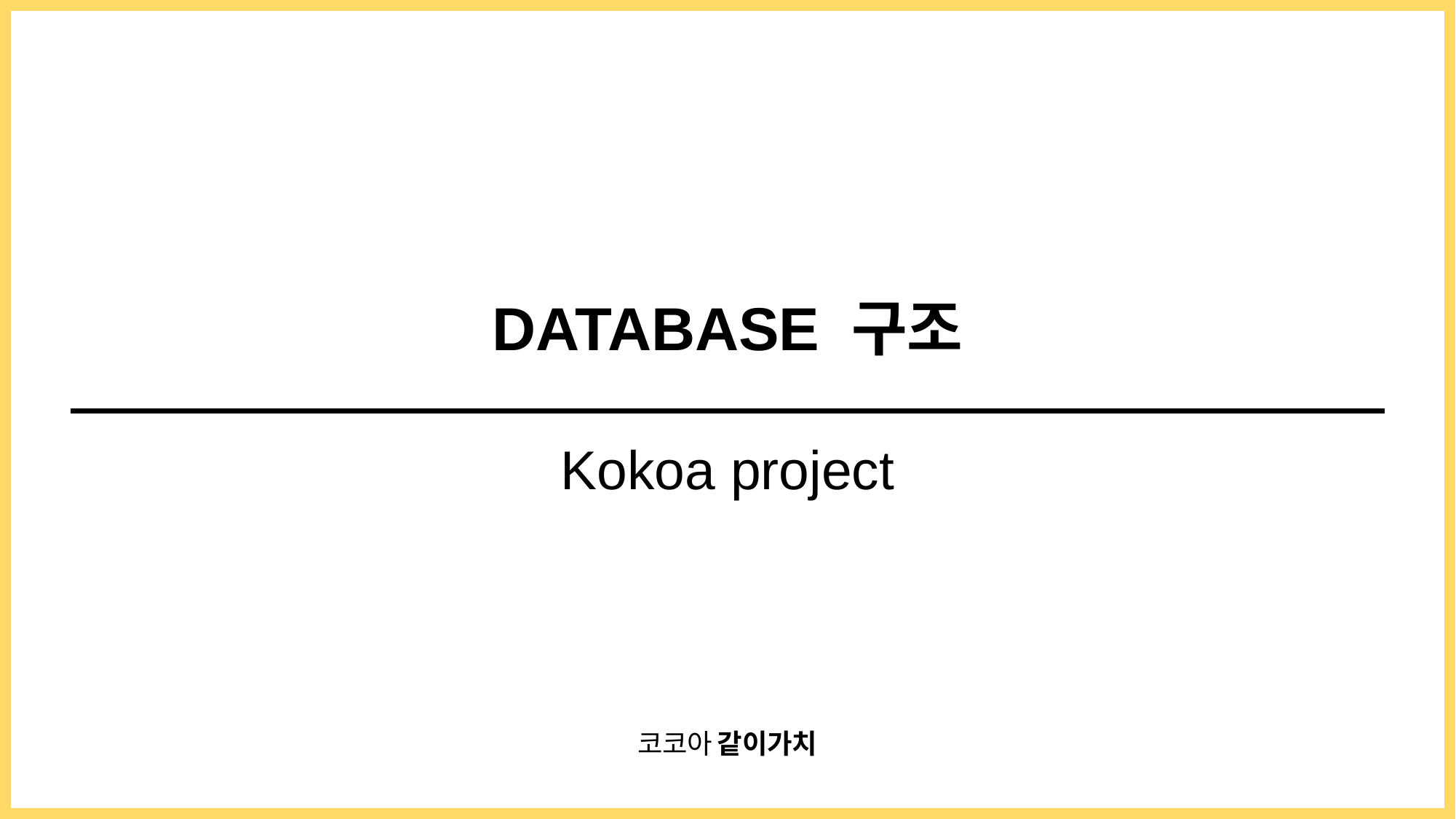

#
DATABASE 구조
Kokoa project

코코아 같이가치